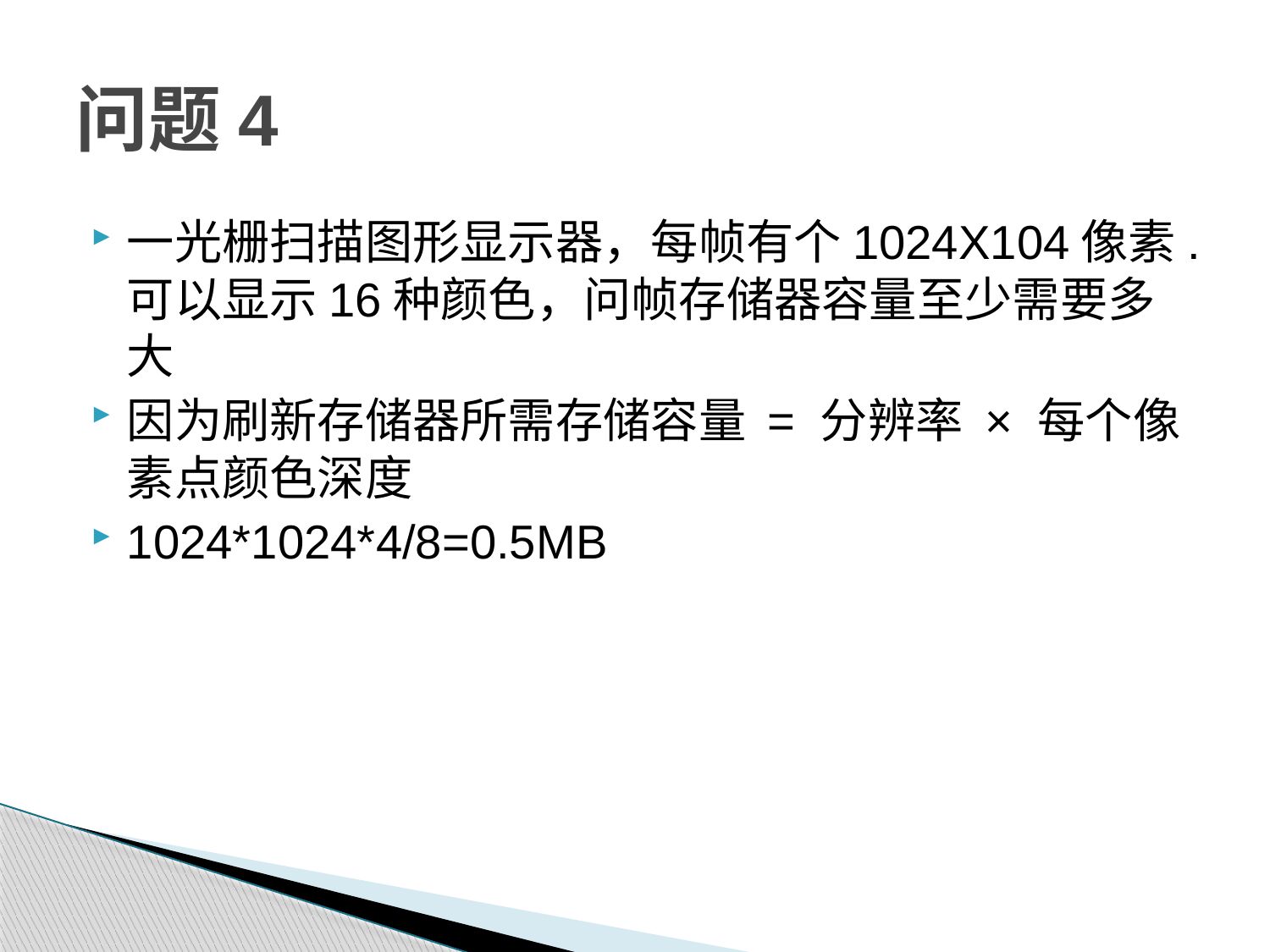

# 问题4
一光栅扫描图形显示器，每帧有个1024X104像素.可以显示16种颜色，问帧存储器容量至少需要多大
因为刷新存储器所需存储容量 = 分辨率 × 每个像素点颜色深度
1024*1024*4/8=0.5MB